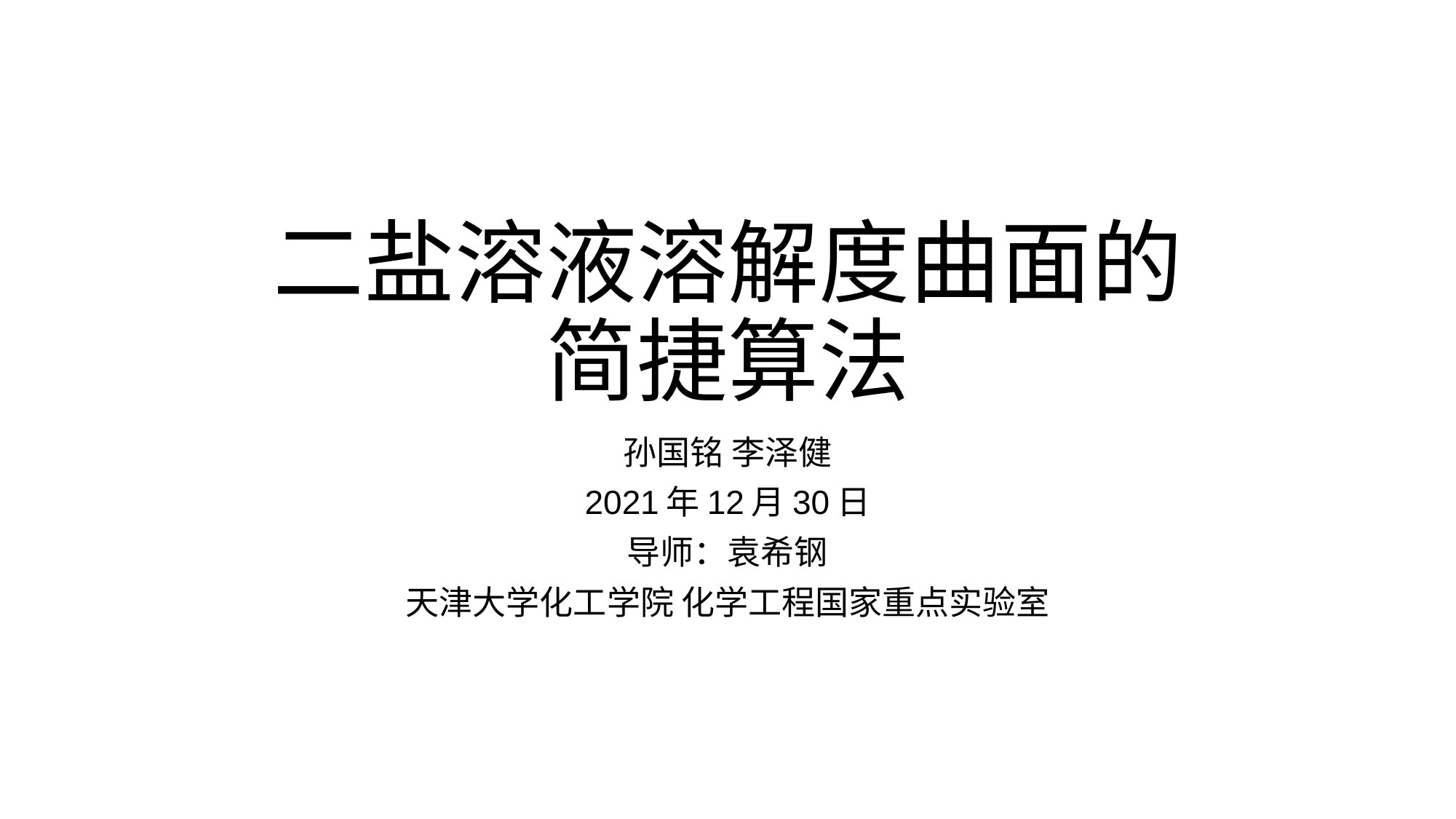

# 二盐溶液溶解度曲面的 简捷算法
孙国铭 李泽健
2021年12月30日
导师：袁希钢
天津大学化工学院 化学工程国家重点实验室